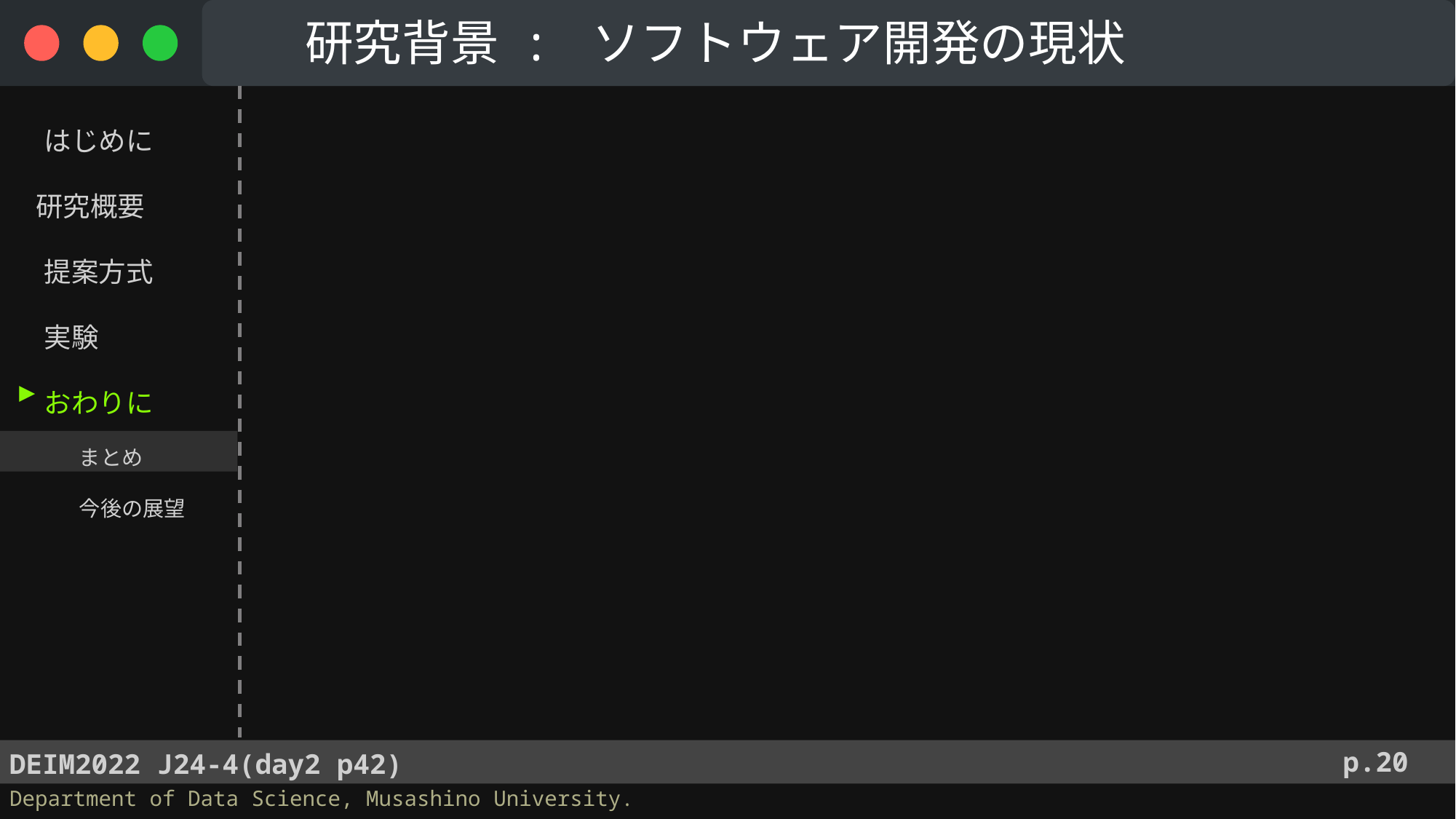

研究背景 : ソフトウェア開発の現状
　 はじめに
   研究概要
　 提案方式
　 実験
　 おわりに
　　　 まとめ
　　　 今後の展望

▶︎

p.20